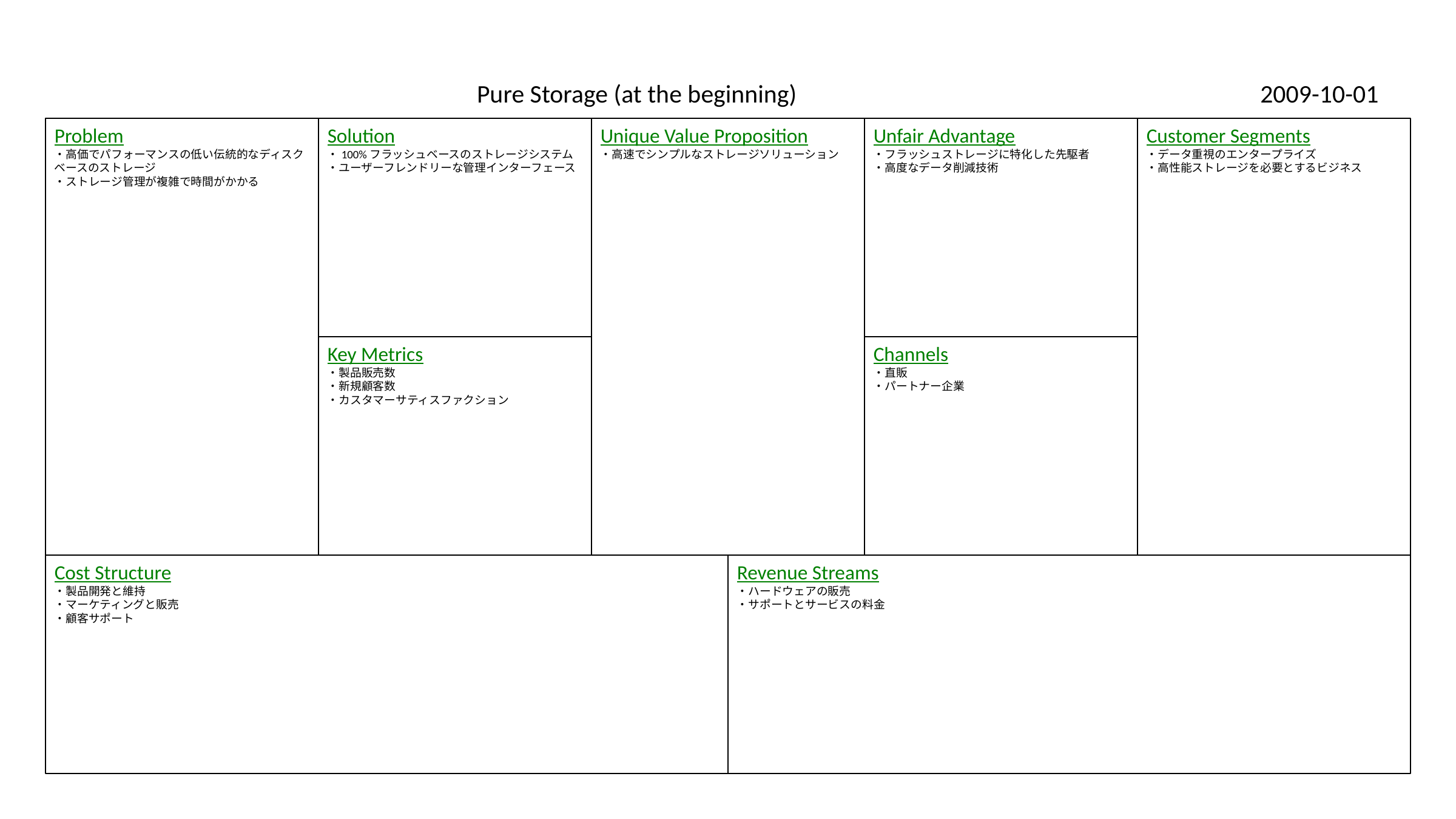

Pure Storage (at the beginning)

2009-10-01
Problem
・高価でパフォーマンスの低い伝統的なディスクベースのストレージ
・ストレージ管理が複雑で時間がかかる
Solution
・100%フラッシュベースのストレージシステム
・ユーザーフレンドリーな管理インターフェース
Unique Value Proposition
・高速でシンプルなストレージソリューション
Unfair Advantage
・フラッシュストレージに特化した先駆者
・高度なデータ削減技術
Customer Segments
・データ重視のエンタープライズ
・高性能ストレージを必要とするビジネス
Key Metrics
・製品販売数
・新規顧客数
・カスタマーサティスファクション
Channels
・直販
・パートナー企業
Cost Structure
・製品開発と維持
・マーケティングと販売
・顧客サポート
Revenue Streams
・ハードウェアの販売
・サポートとサービスの料金